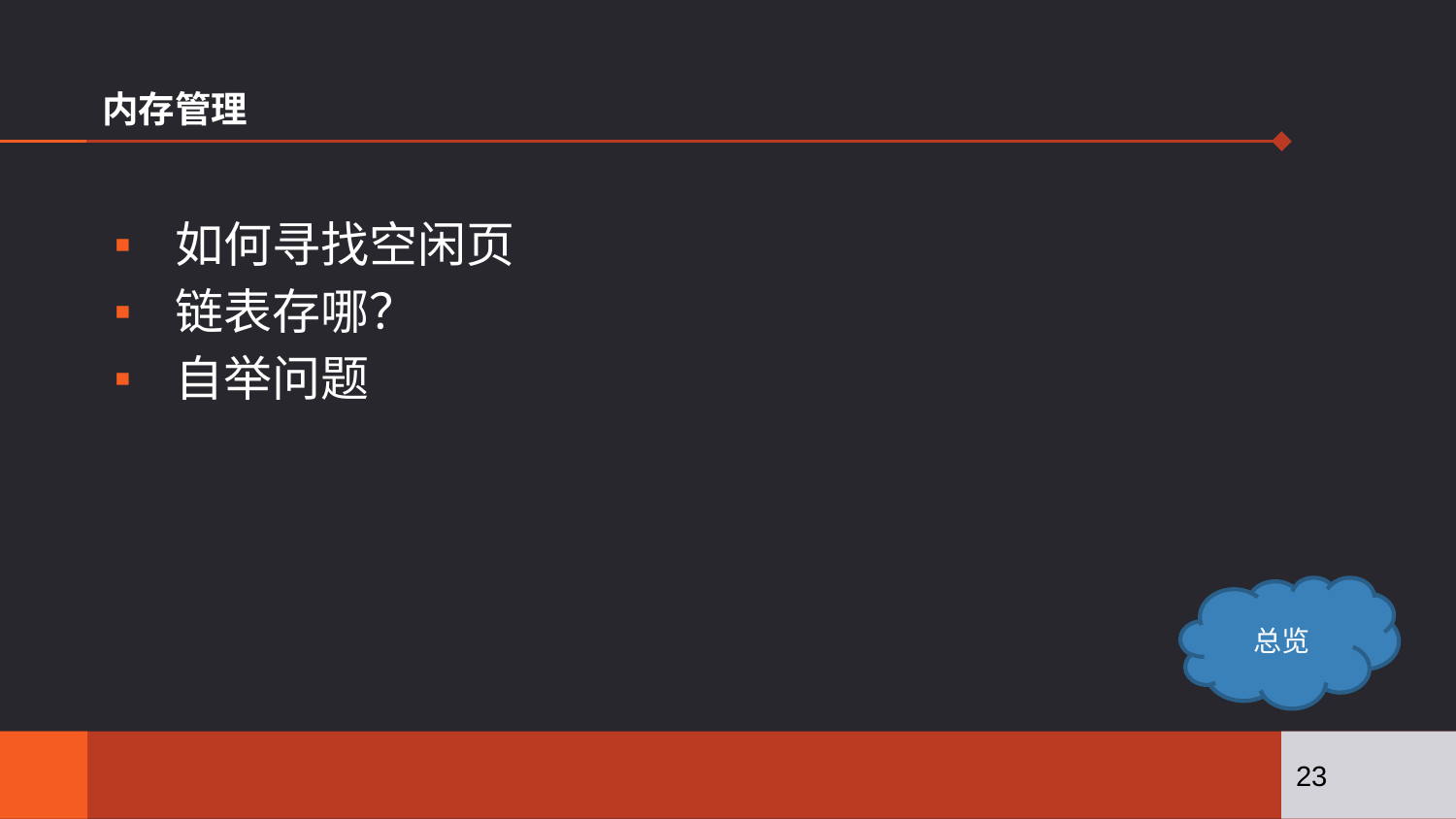

# 内存管理
如何寻找空闲页
链表存哪？
自举问题

总览
23